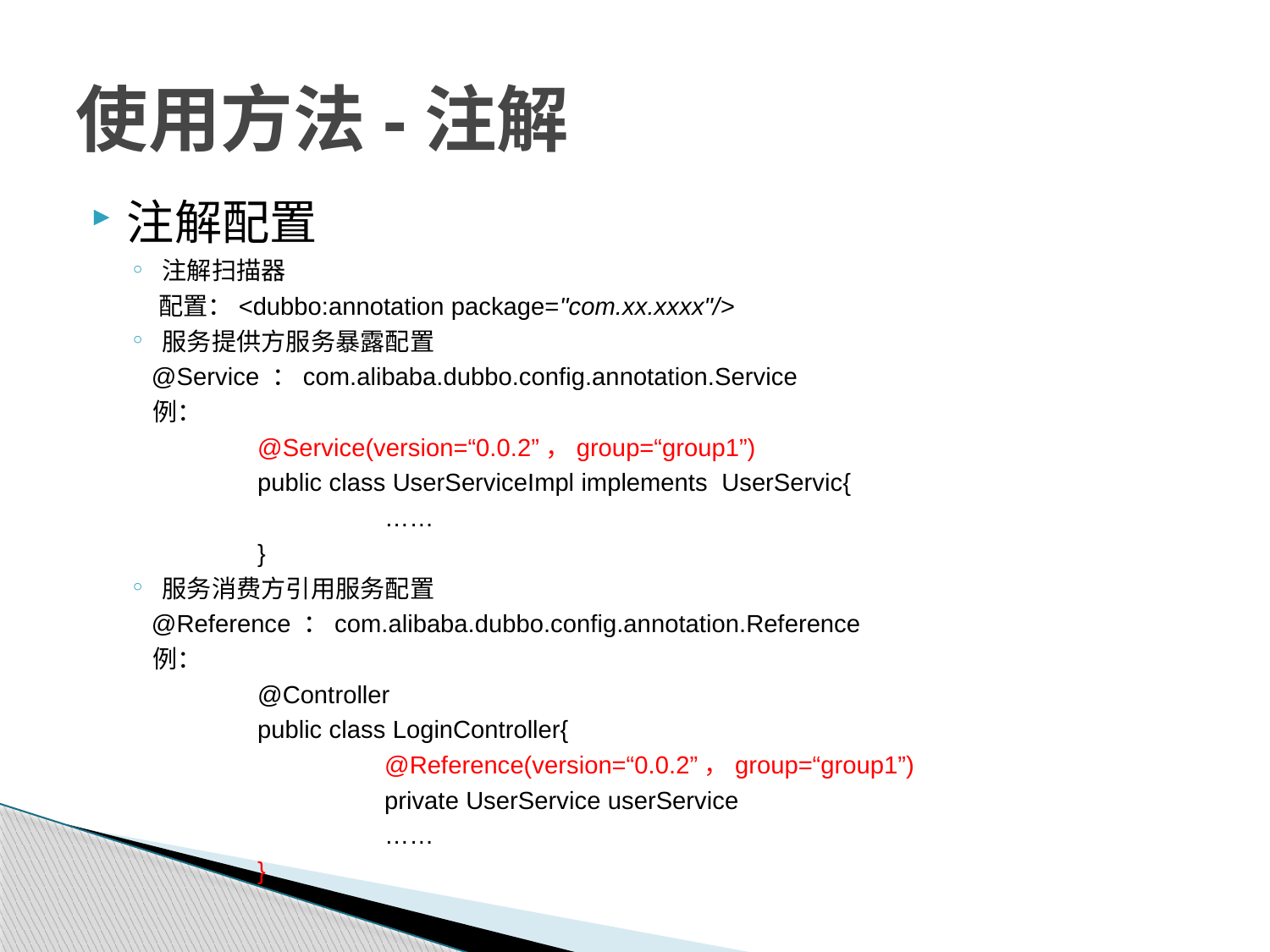

# 使用方法-注解
注解配置
注解扫描器
    配置：<dubbo:annotation package="com.xx.xxxx"/>
服务提供方服务暴露配置
   @Service ：com.alibaba.dubbo.config.annotation.Service
   例：
	@Service(version=“0.0.2”，group=“group1”)
	public class UserServiceImpl implements  UserServic{
		……
	}
服务消费方引用服务配置
   @Reference ：com.alibaba.dubbo.config.annotation.Reference
   例：
	@Controller
	public class LoginController{
		@Reference(version=“0.0.2”，group=“group1”)
		private UserService userService
		……
	}